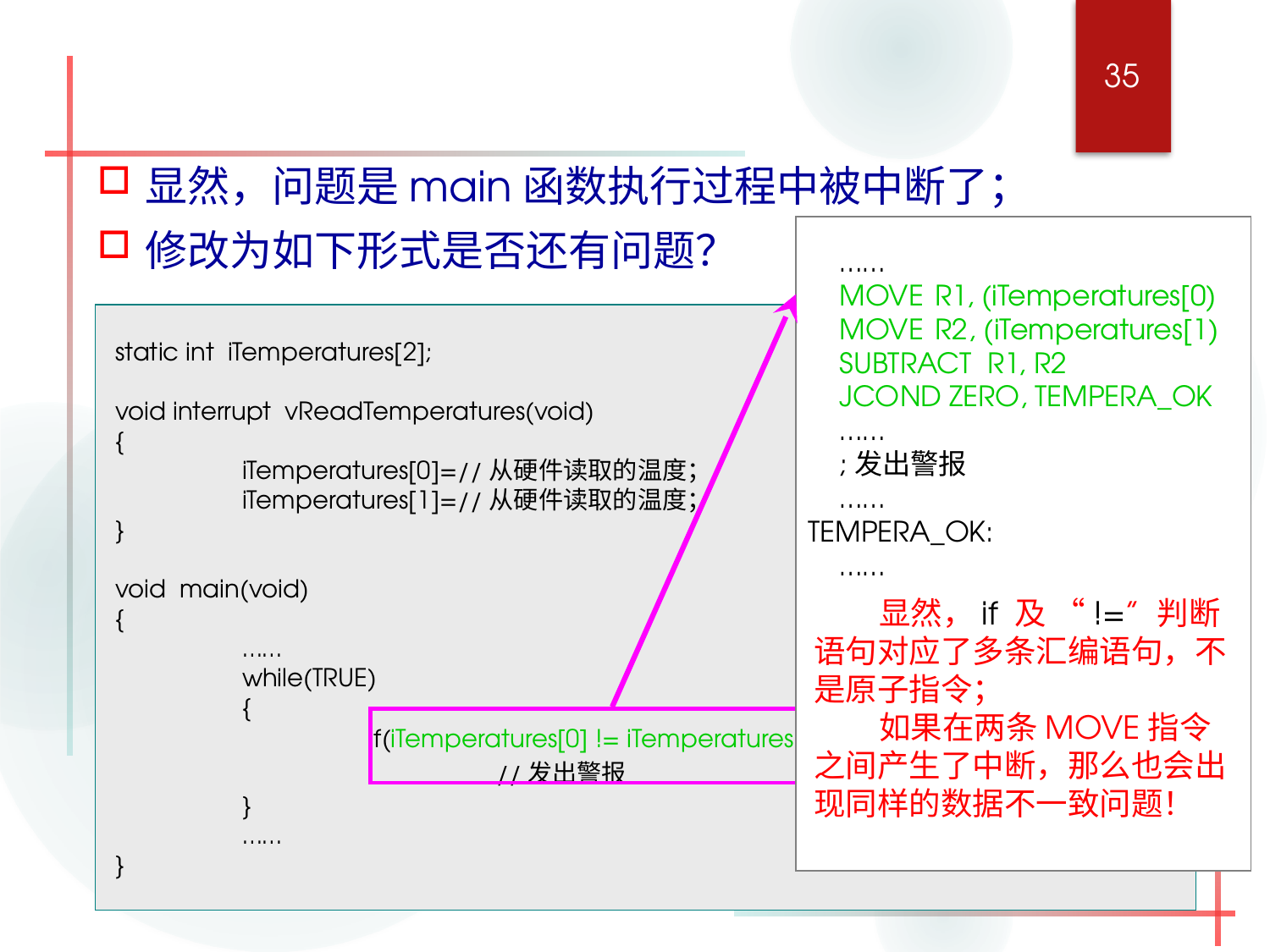

35

显然，问题是main函数执行过程中被中断了；
修改为如下形式是否还有问题？
    ……
    MOVE	R1, (iTemperatures[0)
    MOVE	R2, (iTemperatures[1)
    SUBTRACT  R1, R2
    JCOND ZERO, TEMPERA_OK
    ……
    ;发出警报
    ……
TEMPERA_OK:
    ……

static int  iTemperatures[2];

void interrupt  vReadTemperatures(void)
{
	iTemperatures[0]=//从硬件读取的温度；
	iTemperatures[1]=//从硬件读取的温度；
}

void  main(void)
{
	……
	while(TRUE)
	{
		if(iTemperatures[0] != iTemperatures[1])
			//发出警报
	}
	……
}
        显然，if 及 “!=” 判断语句对应了多条汇编语句，不是原子指令；
        如果在两条MOVE指令之间产生了中断，那么也会出现同样的数据不一致问题！